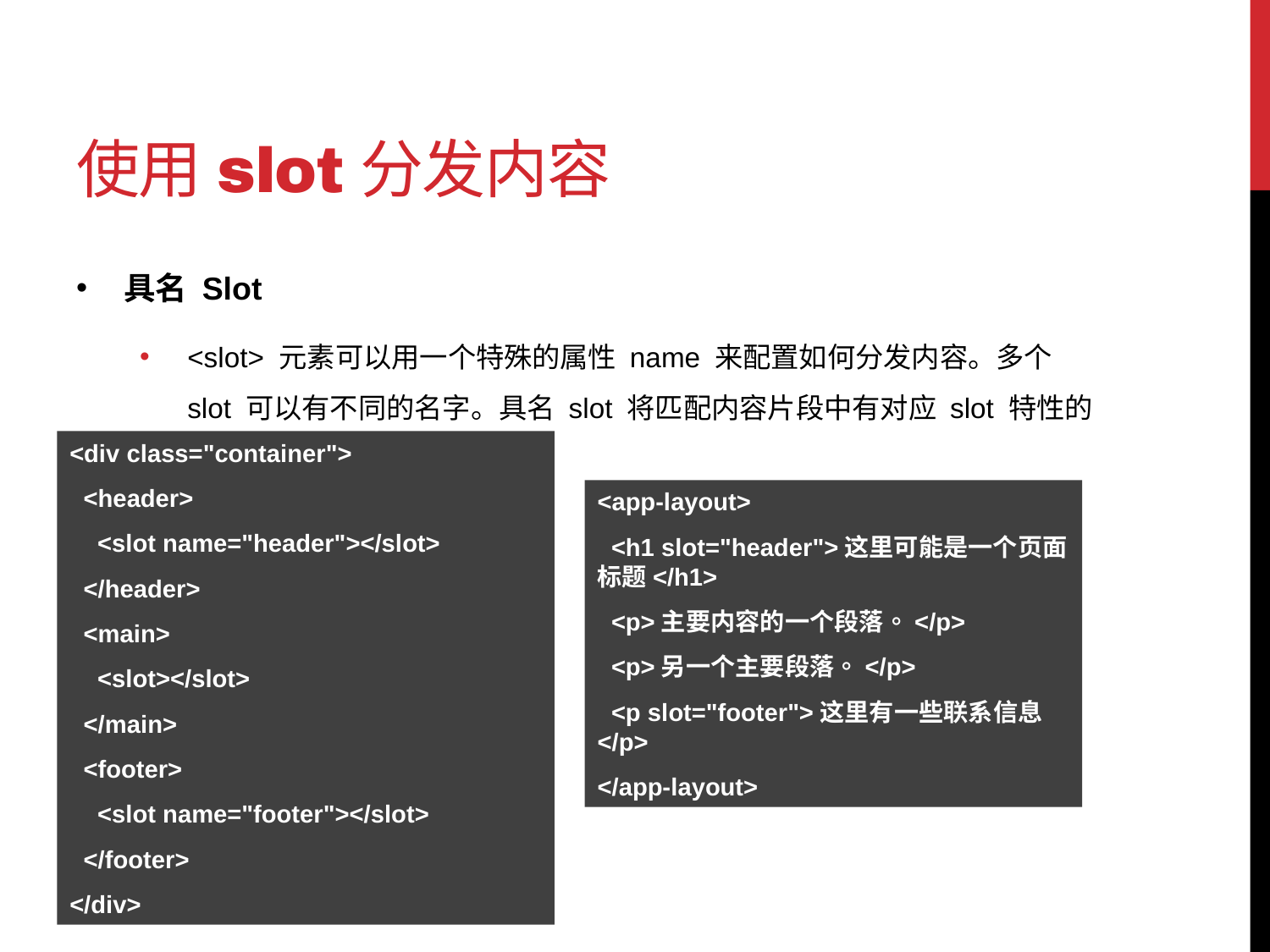

# 使用slot分发内容
具名 Slot
<slot> 元素可以用一个特殊的属性 name 来配置如何分发内容。多个 slot 可以有不同的名字。具名 slot 将匹配内容片段中有对应 slot 特性的元素。

<div class="container">
  <header>
    <slot name="header"></slot>
  </header>
  <main>
    <slot></slot>
  </main>
  <footer>
    <slot name="footer"></slot>
  </footer>
</div>

<app-layout>
  <h1 slot="header">这里可能是一个页面标题</h1>
  <p>主要内容的一个段落。</p>
  <p>另一个主要段落。</p>
  <p slot="footer">这里有一些联系信息</p>
</app-layout>